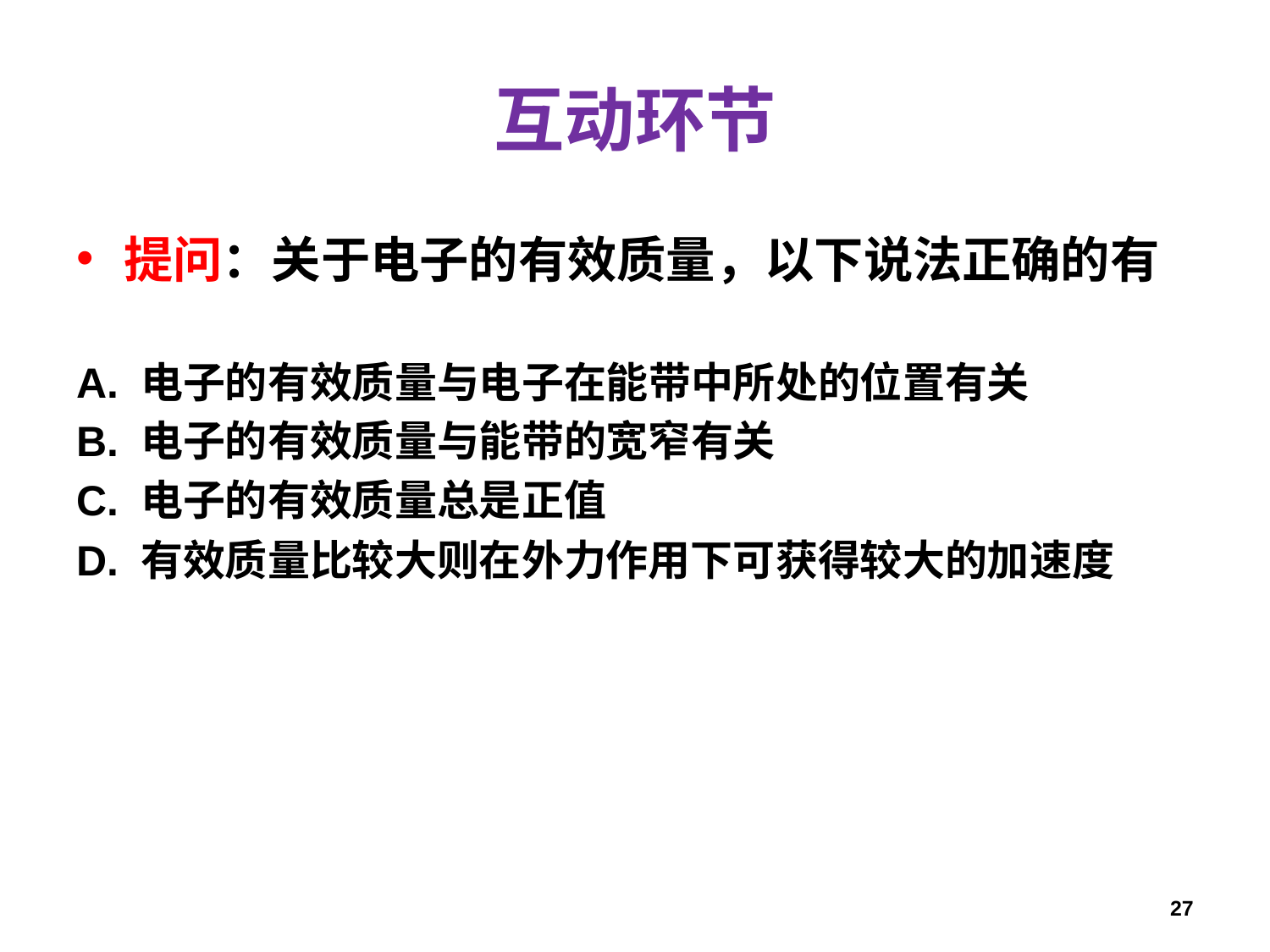

# 互动环节
提问：关于电子的有效质量，以下说法正确的有

A. 电子的有效质量与电子在能带中所处的位置有关
B. 电子的有效质量与能带的宽窄有关
C. 电子的有效质量总是正值
D. 有效质量比较大则在外力作用下可获得较大的加速度
27